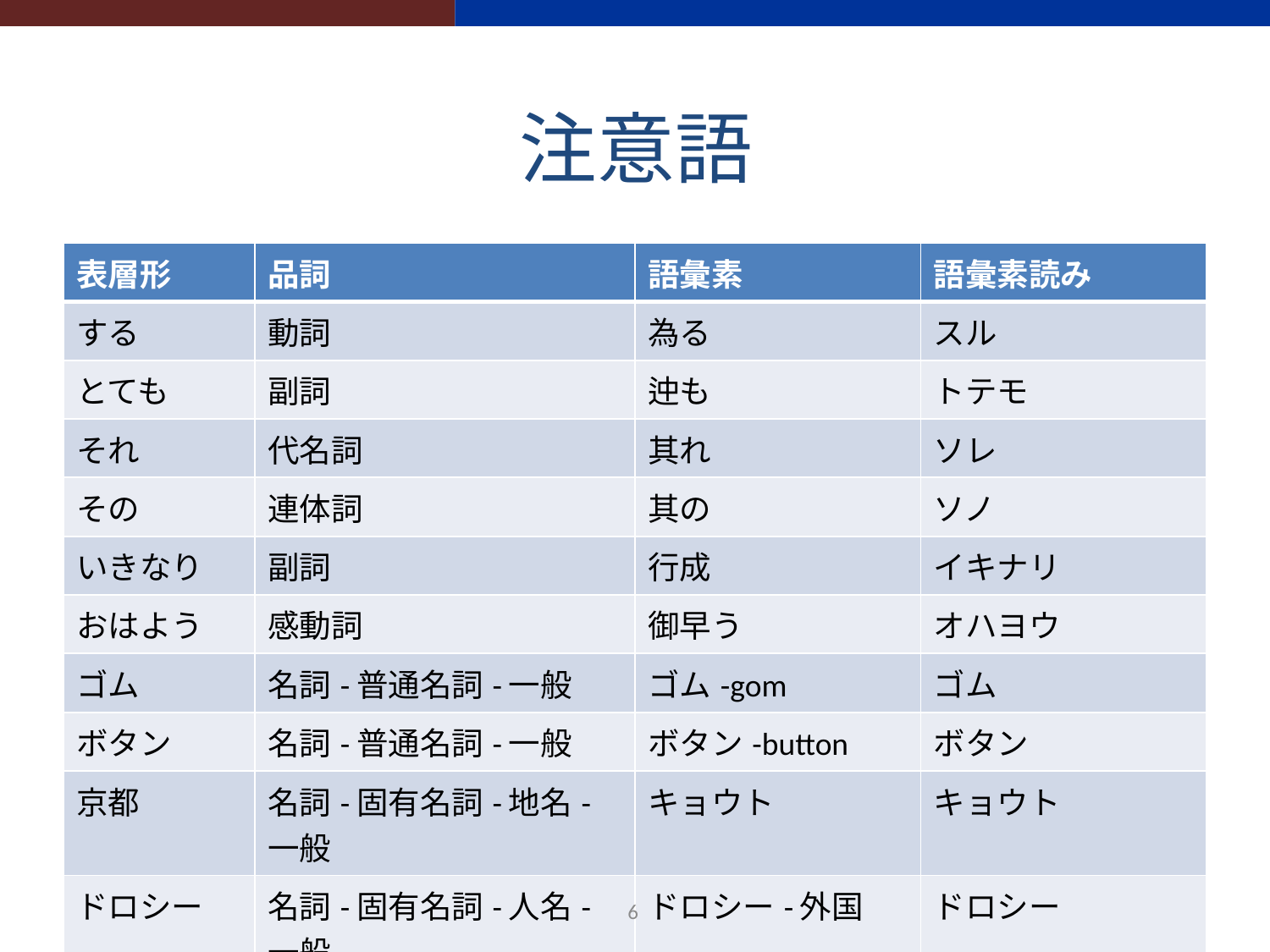

# 注意語
| 表層形 | 品詞 | 語彙素 | 語彙素読み |
| --- | --- | --- | --- |
| する | 動詞 | 為る | スル |
| とても | 副詞 | 迚も | トテモ |
| それ | 代名詞 | 其れ | ソレ |
| その | 連体詞 | 其の | ソノ |
| いきなり | 副詞 | 行成 | イキナリ |
| おはよう | 感動詞 | 御早う | オハヨウ |
| ゴム | 名詞-普通名詞-一般 | ゴム-gom | ゴム |
| ボタン | 名詞-普通名詞-一般 | ボタン-button | ボタン |
| 京都 | 名詞-固有名詞-地名-一般 | キョウト | キョウト |
| ドロシー | 名詞-固有名詞-人名-一般 | ドロシー-外国 | ドロシー |
6